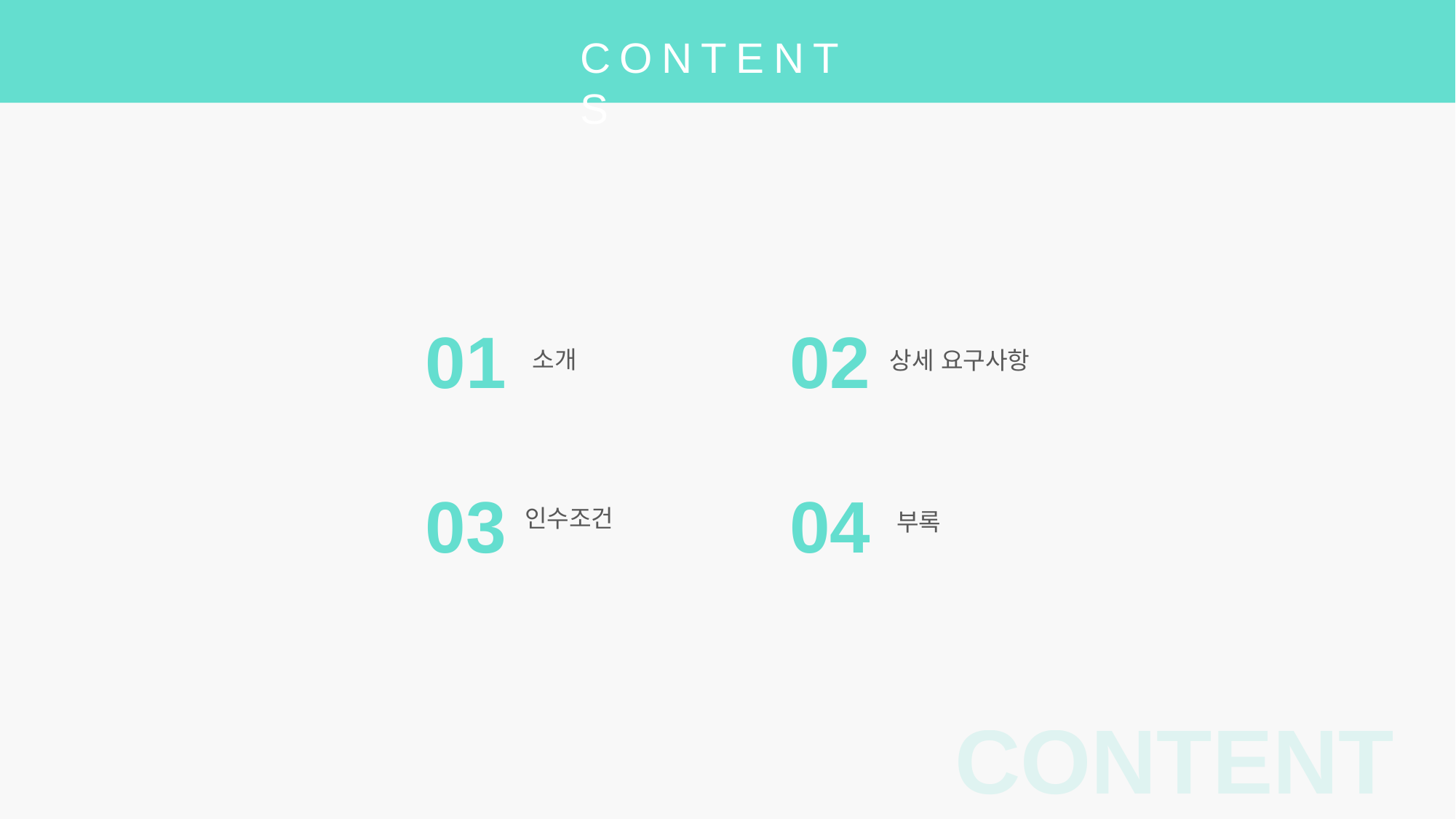

CONTENTS
01
소개
02
상세 요구사항
03
인수조건
04
부록
CONTENTS